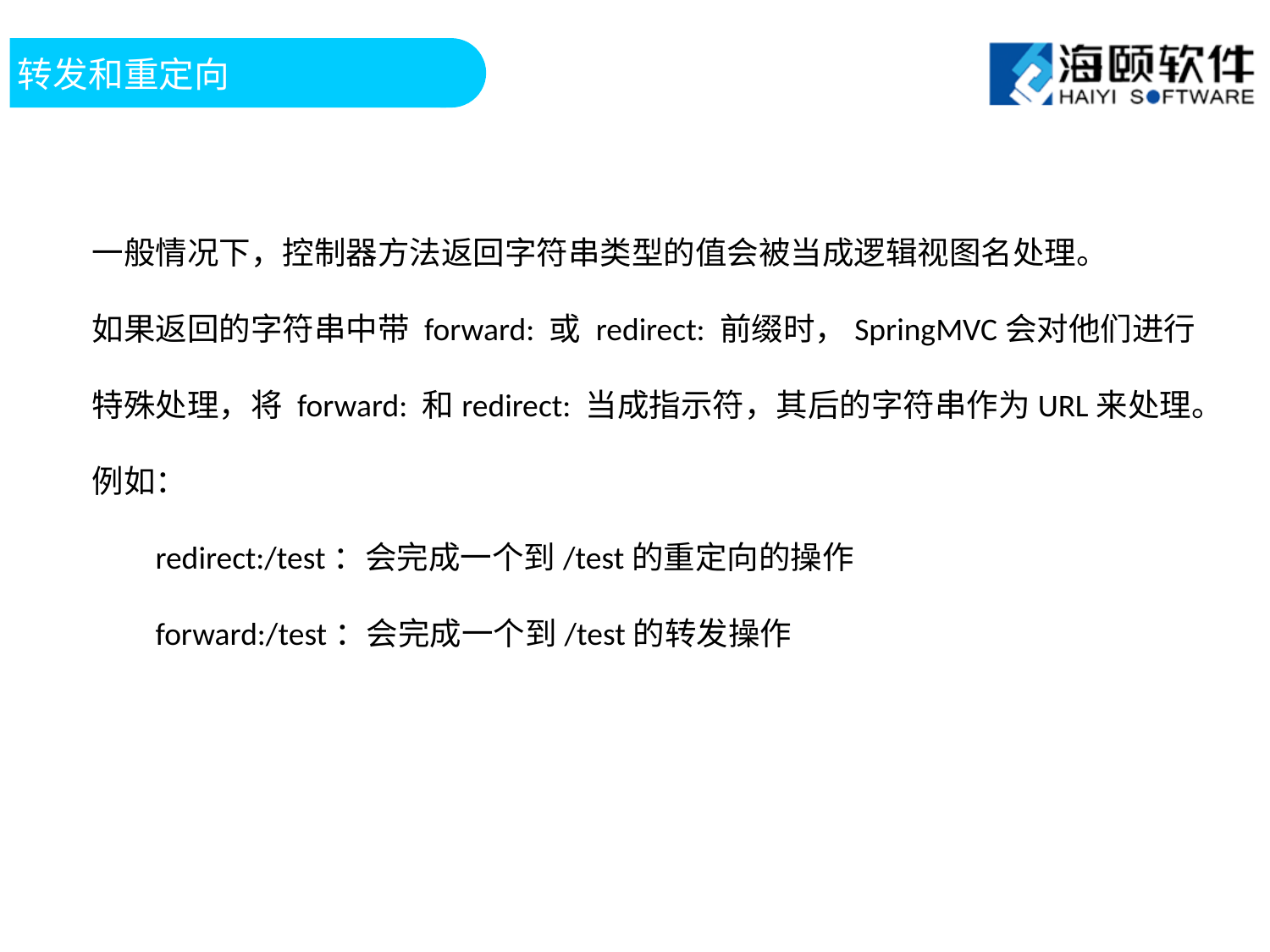

转发和重定向
一般情况下，控制器方法返回字符串类型的值会被当成逻辑视图名处理。
如果返回的字符串中带 forward: 或 redirect: 前缀时，SpringMVC会对他们进行特殊处理，将 forward: 和redirect: 当成指示符，其后的字符串作为URL来处理。
例如：
redirect:/test：会完成一个到/test的重定向的操作
forward:/test：会完成一个到/test的转发操作